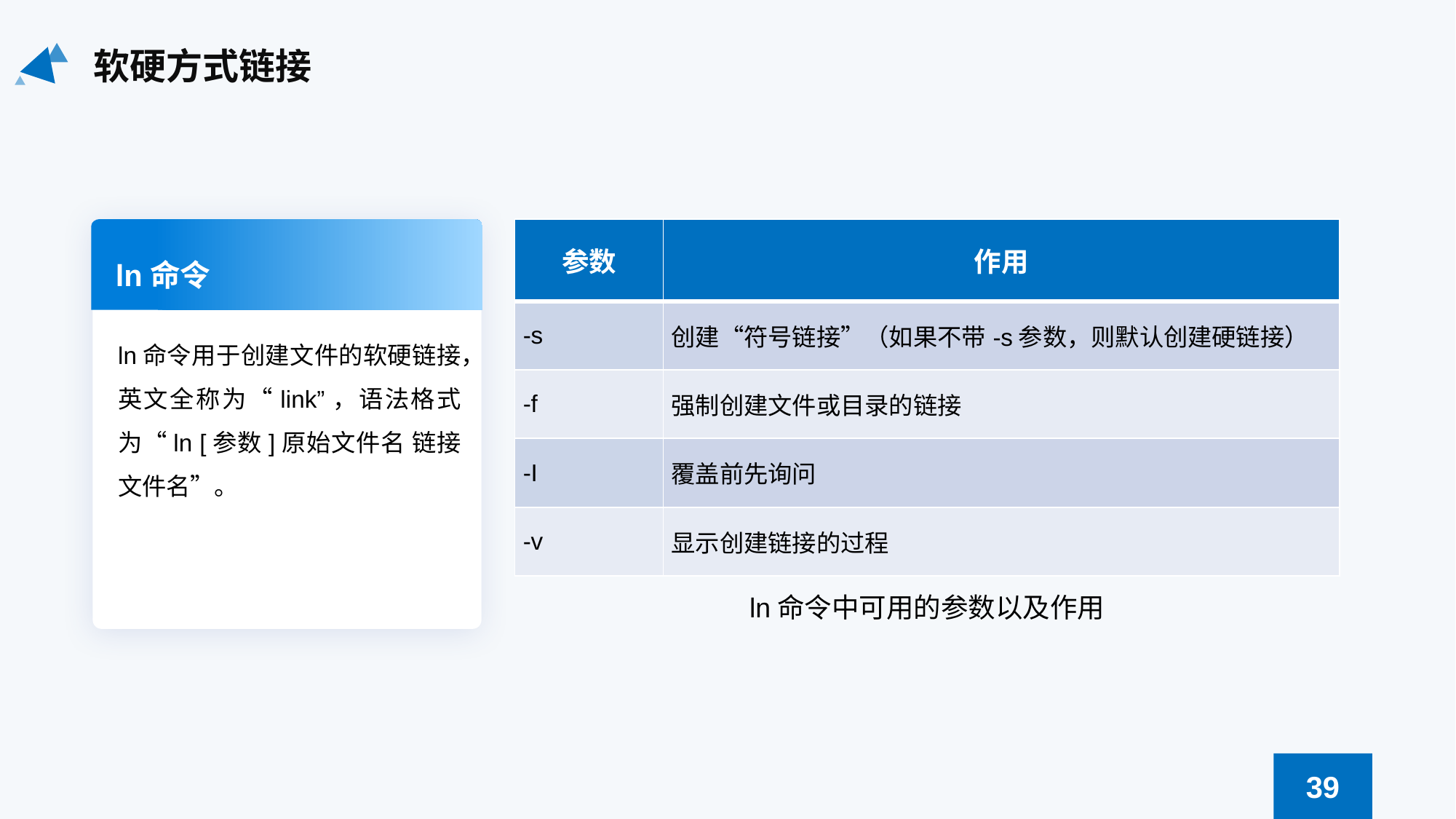

软硬方式链接

ln命令
ln命令用于创建文件的软硬链接，英文全称为“link”，语法格式为“ln [参数]原始文件名 链接文件名”。
| 参数 | 作用 |
| --- | --- |
| -s | 创建“符号链接”（如果不带-s参数，则默认创建硬链接） |
| -f | 强制创建文件或目录的链接 |
| -I | 覆盖前先询问 |
| -v | 显示创建链接的过程 |
ln命令中可用的参数以及作用

39